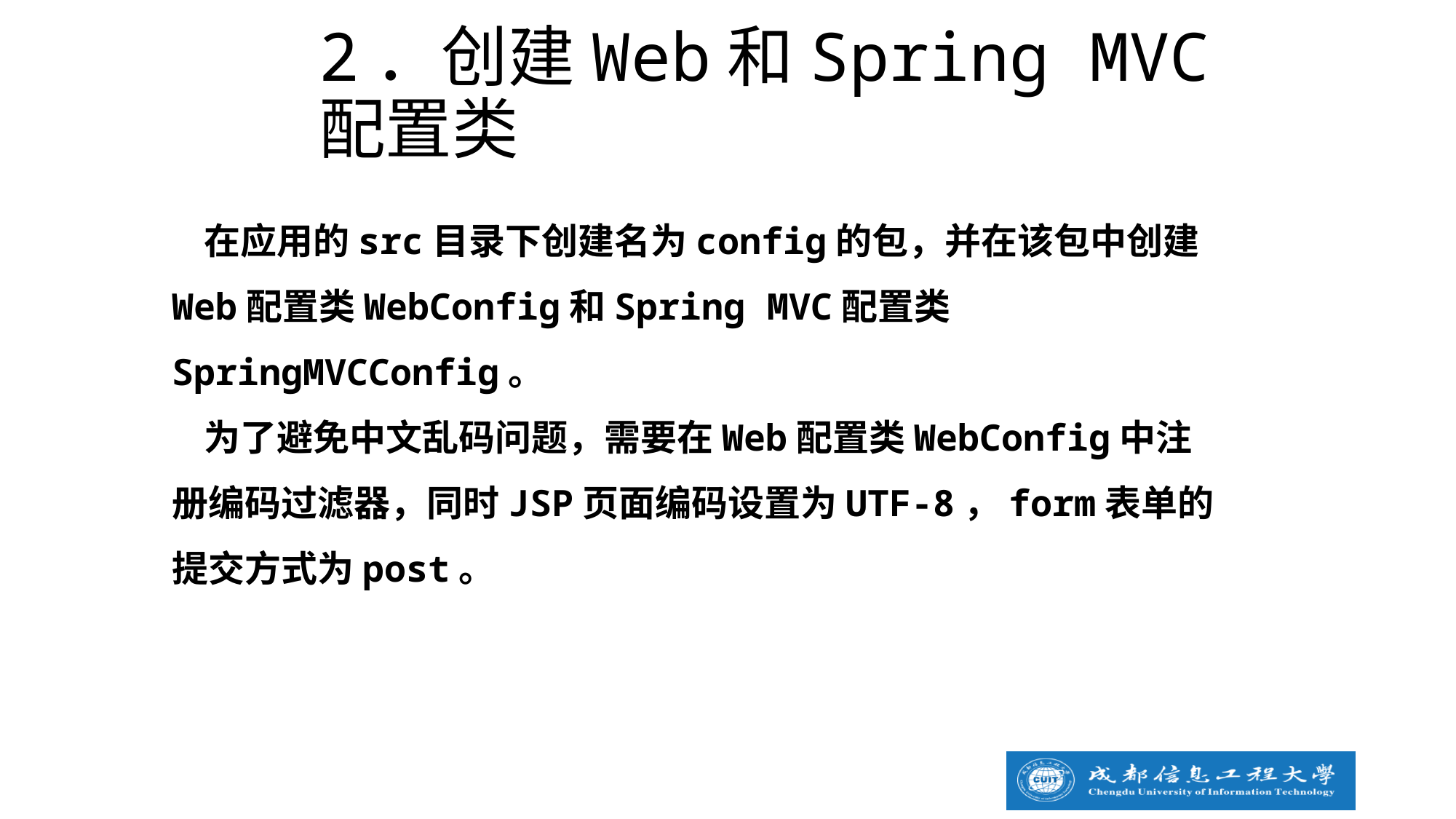

2．创建Web和Spring MVC配置类
在应用的src目录下创建名为config的包，并在该包中创建Web配置类WebConfig和Spring MVC配置类SpringMVCConfig。
为了避免中文乱码问题，需要在Web配置类WebConfig中注册编码过滤器，同时JSP页面编码设置为UTF-8，form表单的提交方式为post。